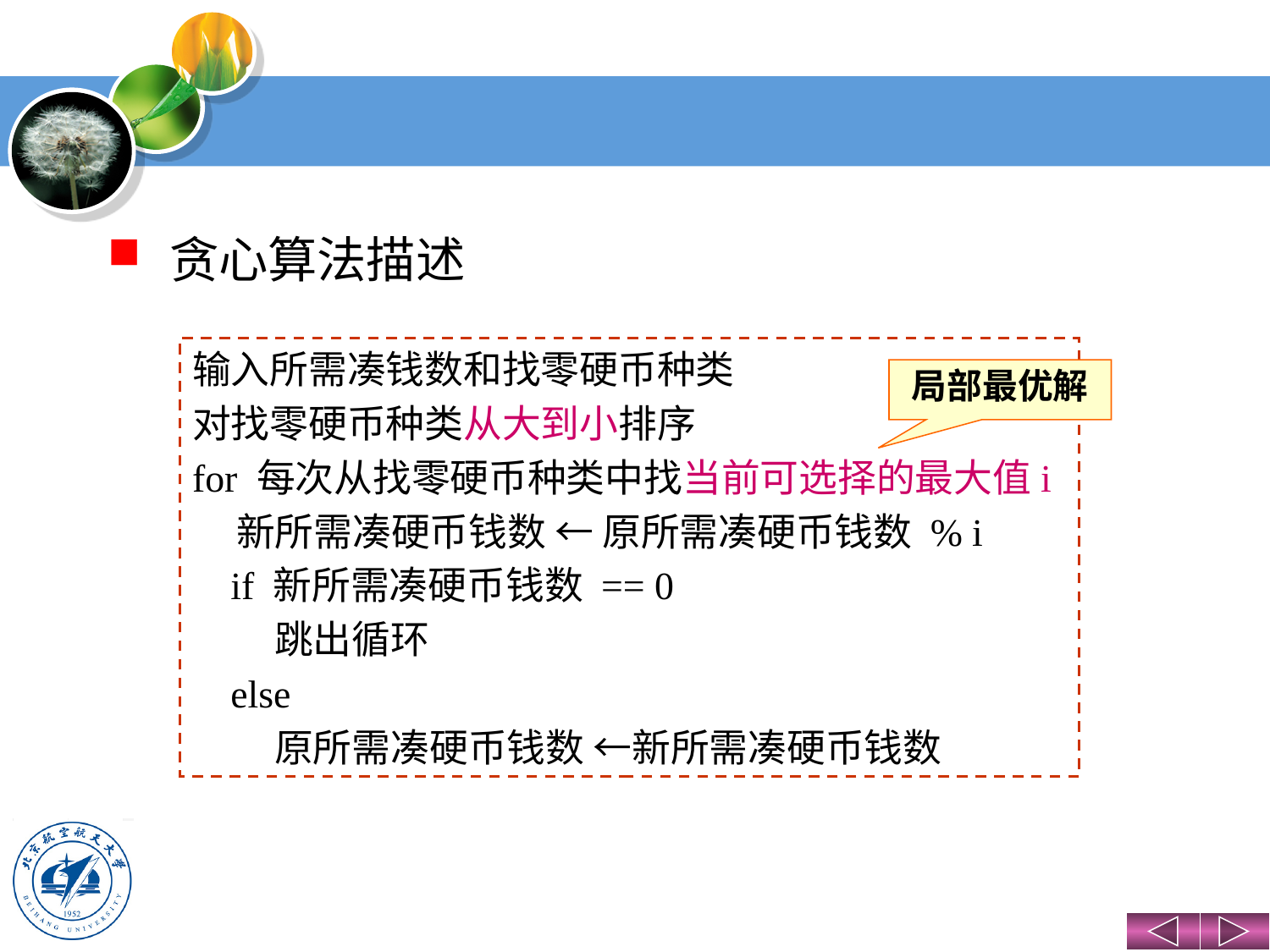

#
贪心算法描述
输入所需凑钱数和找零硬币种类
对找零硬币种类从大到小排序
for 每次从找零硬币种类中找当前可选择的最大值i
    新所需凑硬币钱数 ← 原所需凑硬币钱数 % i
if 新所需凑硬币钱数 == 0
    跳出循环
else
    原所需凑硬币钱数 ←新所需凑硬币钱数
局部最优解
134